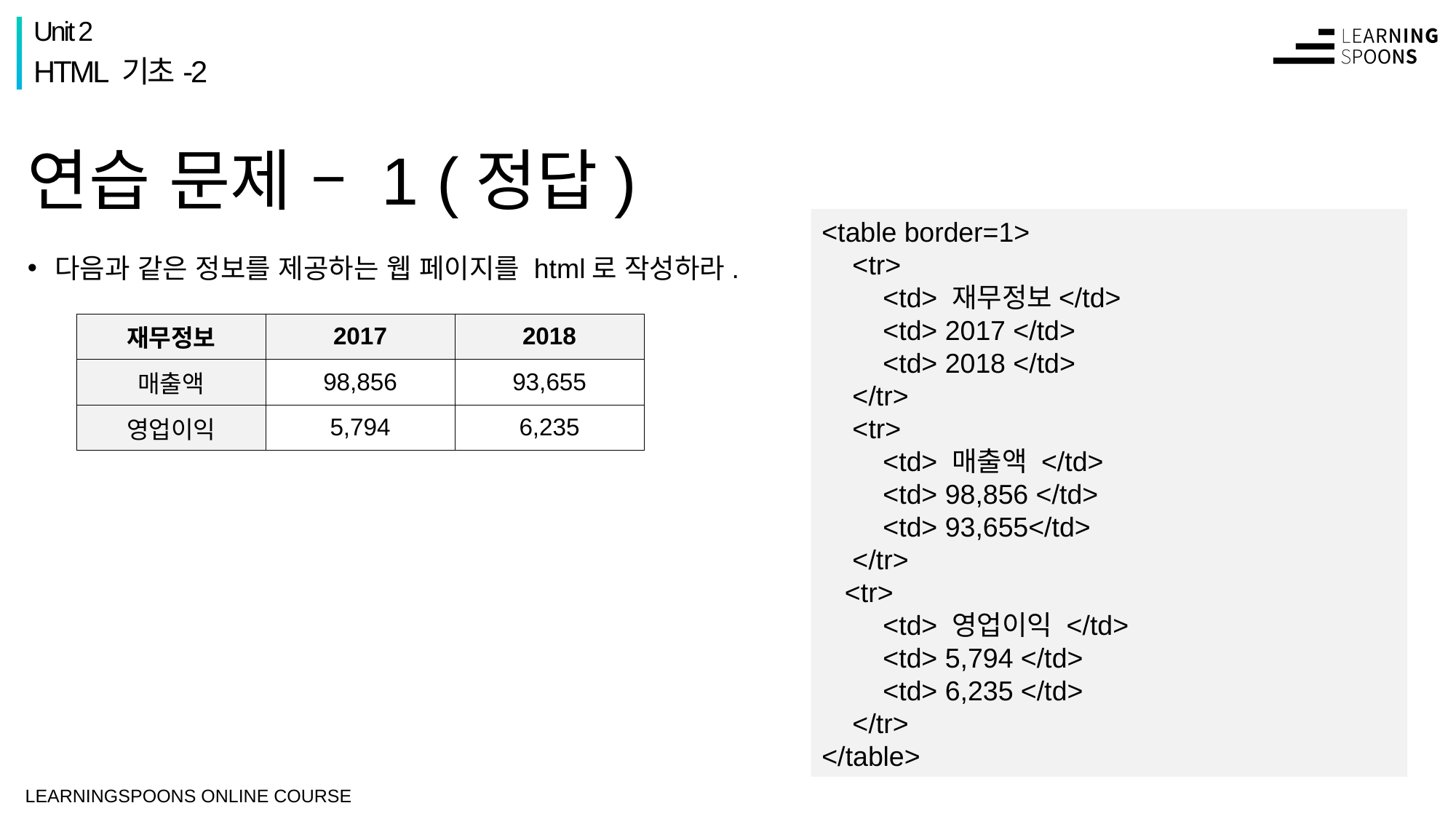

Unit 2
HTML 기초-2
# 연습 문제 – 1 (정답)
<table border=1>
    <tr>
        <td> 재무정보</td>
        <td> 2017 </td>
        <td> 2018 </td>
    </tr>
    <tr>
        <td> 매출액 </td>
        <td> 98,856 </td>
        <td> 93,655</td>
    </tr>
   <tr>
        <td> 영업이익 </td>
        <td> 5,794 </td>
        <td> 6,235 </td>
    </tr>
</table>
다음과 같은 정보를 제공하는 웹 페이지를 html로 작성하라.

| 재무정보 | 2017 | 2018 |
| --- | --- | --- |
| 매출액 | 98,856 | 93,655 |
| 영업이익 | 5,794 | 6,235 |